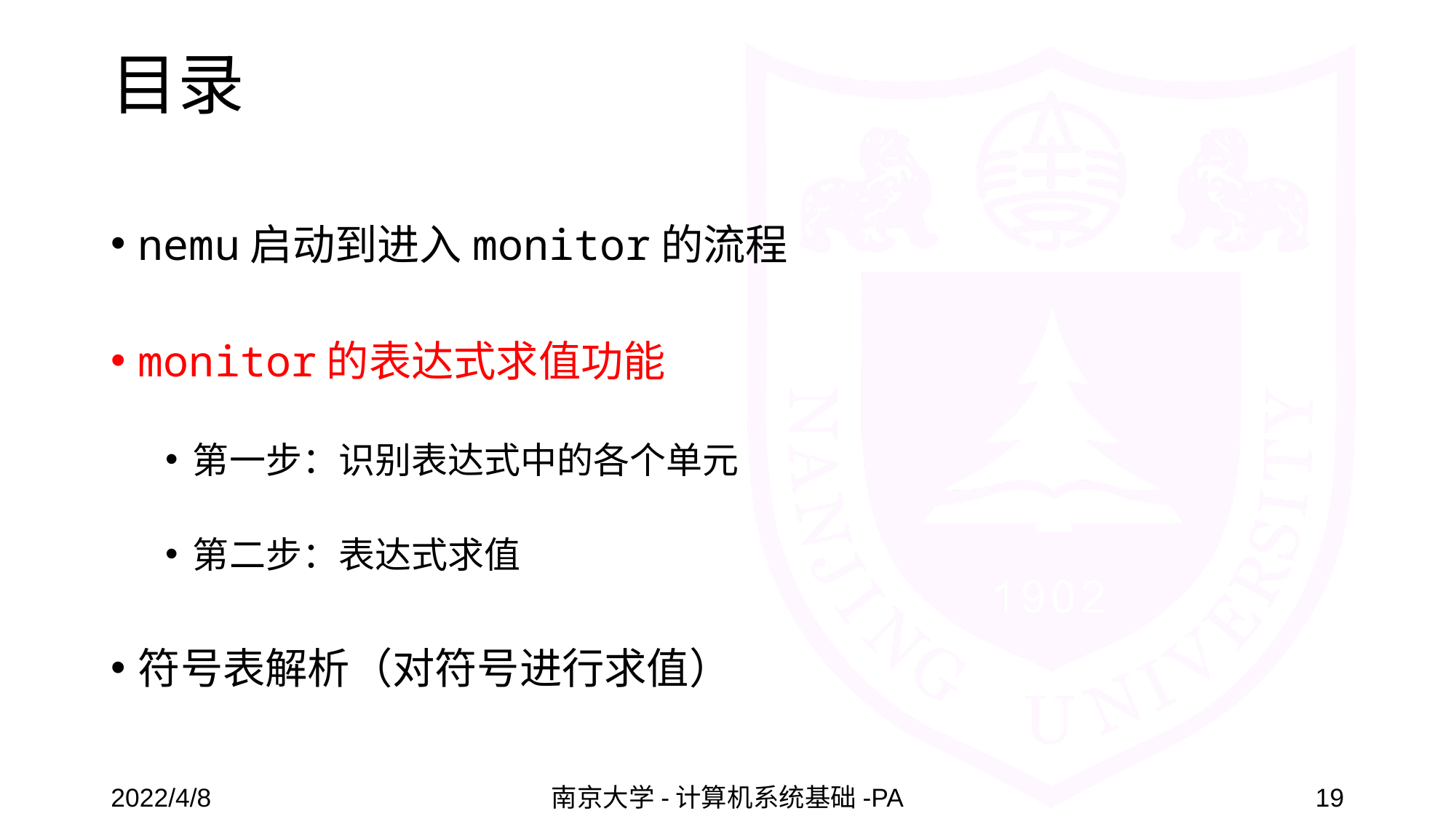

# 目录
nemu启动到进入monitor的流程
monitor的表达式求值功能
第一步：识别表达式中的各个单元
第二步：表达式求值
符号表解析（对符号进行求值）

2022/4/8
南京大学-计算机系统基础-PA
19